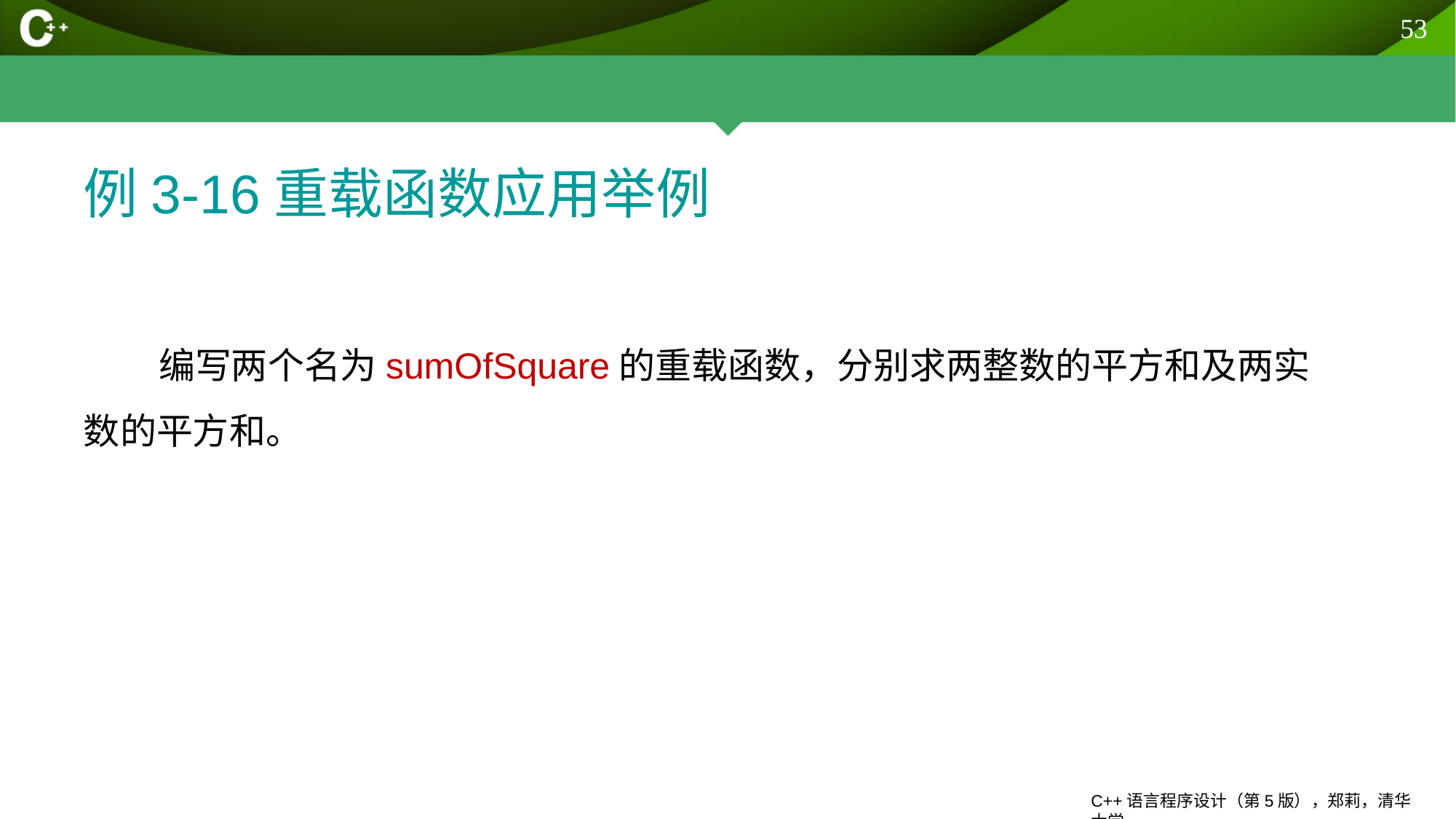

53
# 例3-16重载函数应用举例
编写两个名为sumOfSquare的重载函数，分别求两整数的平方和及两实数的平方和。